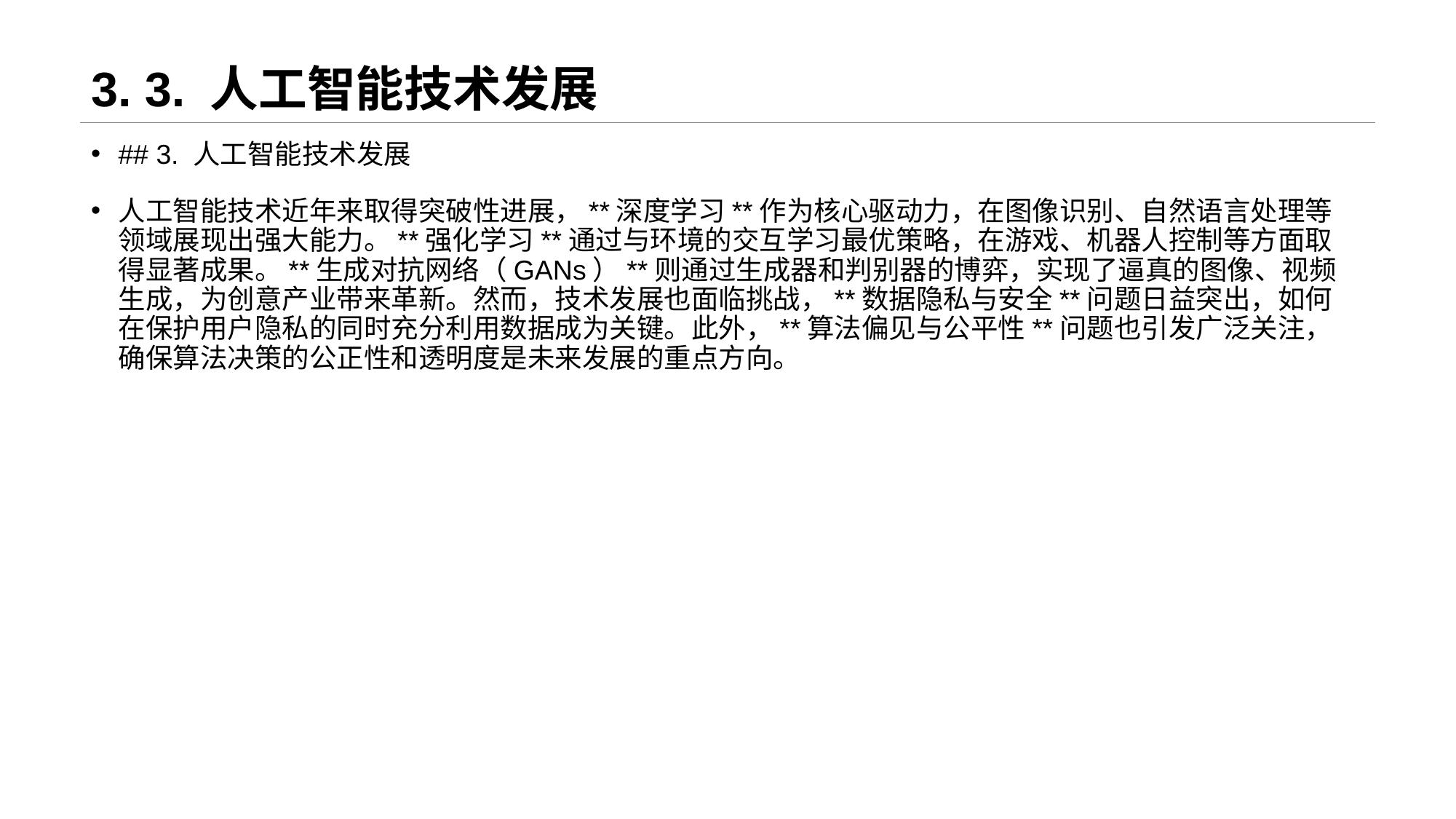

# 3. 3. 人工智能技术发展
## 3. 人工智能技术发展
人工智能技术近年来取得突破性进展，**深度学习**作为核心驱动力，在图像识别、自然语言处理等领域展现出强大能力。**强化学习**通过与环境的交互学习最优策略，在游戏、机器人控制等方面取得显著成果。**生成对抗网络（GANs）**则通过生成器和判别器的博弈，实现了逼真的图像、视频生成，为创意产业带来革新。然而，技术发展也面临挑战，**数据隐私与安全**问题日益突出，如何在保护用户隐私的同时充分利用数据成为关键。此外，**算法偏见与公平性**问题也引发广泛关注，确保算法决策的公正性和透明度是未来发展的重点方向。